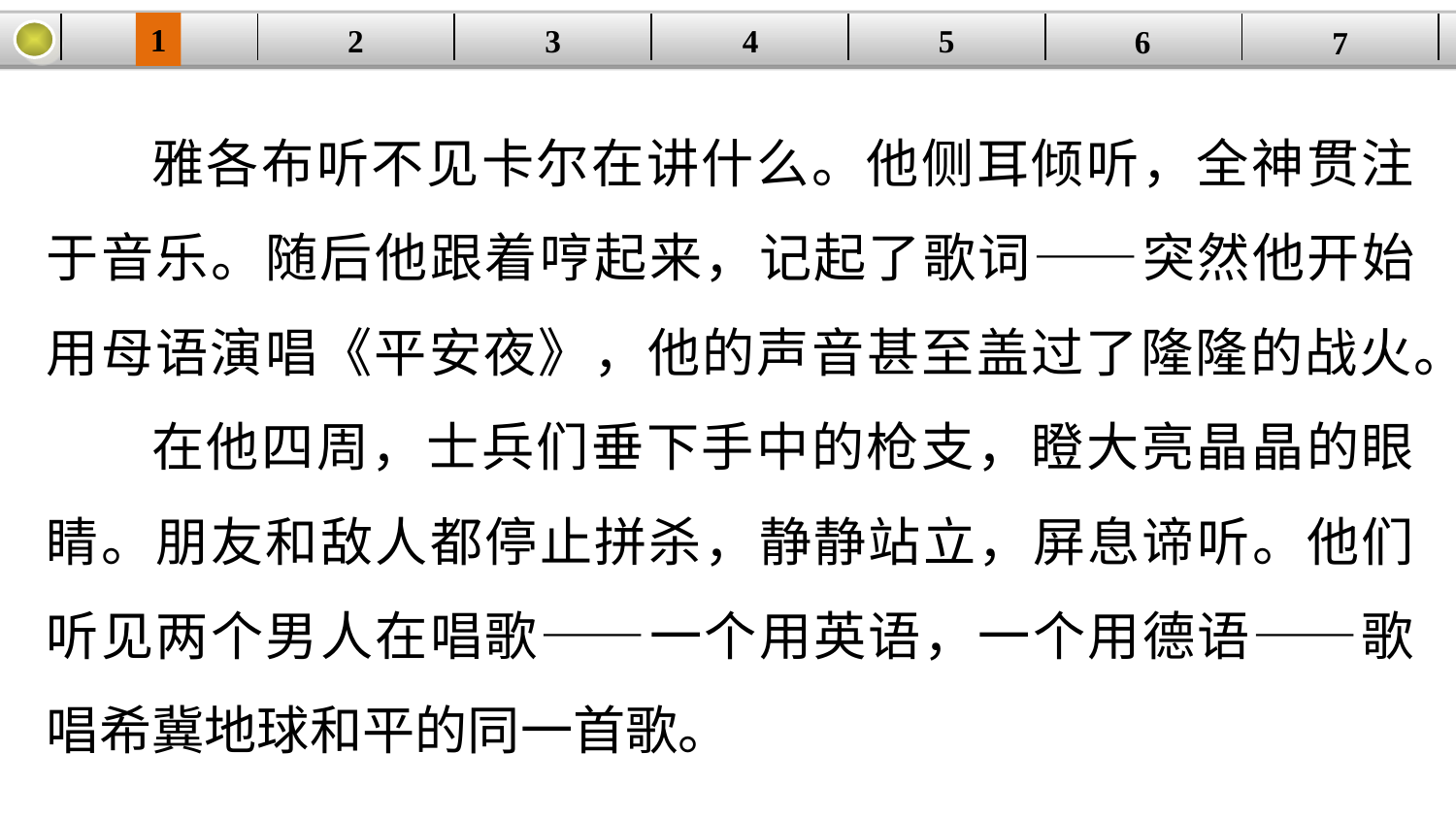

1
5
3
2
|  |  |  |  |  |  |  |
| --- | --- | --- | --- | --- | --- | --- |
4
6
7

雅各布听不见卡尔在讲什么。他侧耳倾听，全神贯注于音乐。随后他跟着哼起来，记起了歌词——突然他开始用母语演唱《平安夜》，他的声音甚至盖过了隆隆的战火。
在他四周，士兵们垂下手中的枪支，瞪大亮晶晶的眼睛。朋友和敌人都停止拼杀，静静站立，屏息谛听。他们听见两个男人在唱歌——一个用英语，一个用德语——歌唱希冀地球和平的同一首歌。